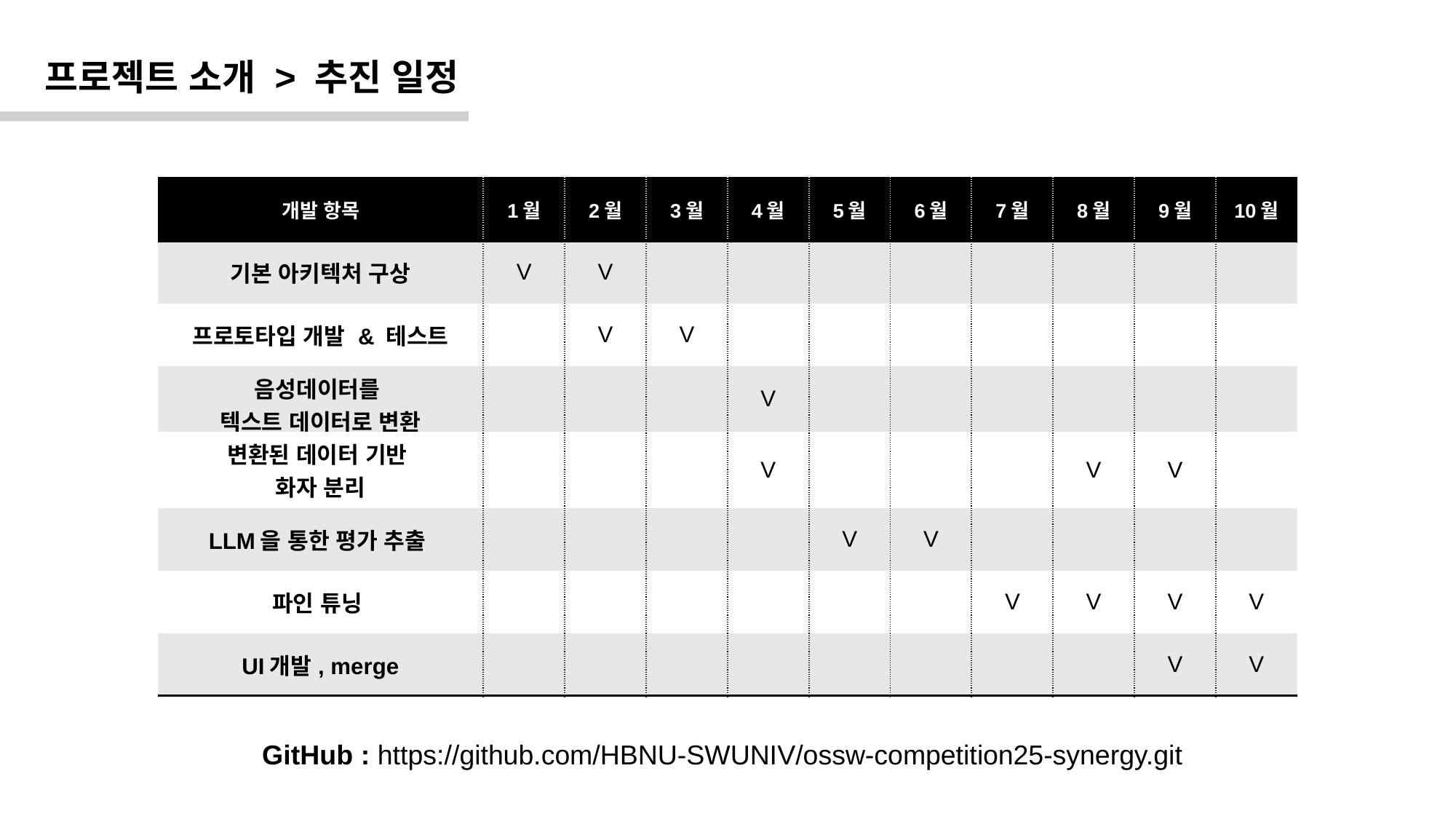

프로젝트 소개 > 추진 일정

| 개발 항목 | 1월 | 2월 | 3월 | 4월 | 5월 | 6월 | 7월 | 8월 | 9월 | 10월 |
| --- | --- | --- | --- | --- | --- | --- | --- | --- | --- | --- |
| 기본 아키텍처 구상 | V | V |  |  |  |  |  |  |  |  |
| 프로토타입 개발 & 테스트 |  | V | V |  |  |  |  |  |  |  |
| 음성데이터를 텍스트 데이터로 변환 |  |  |  | V |  |  |  |  |  |  |
| 변환된 데이터 기반 화자 분리 |  |  |  | V |  |  |  | V | V |  |
| LLM을 통한 평가 추출 |  |  |  |  | V | V |  |  |  |  |
| 파인 튜닝 |  |  |  |  |  |  | V | V | V | V |
| UI개발, merge |  |  |  |  |  |  |  |  | V | V |
GitHub : https://github.com/HBNU-SWUNIV/ossw-competition25-synergy.git